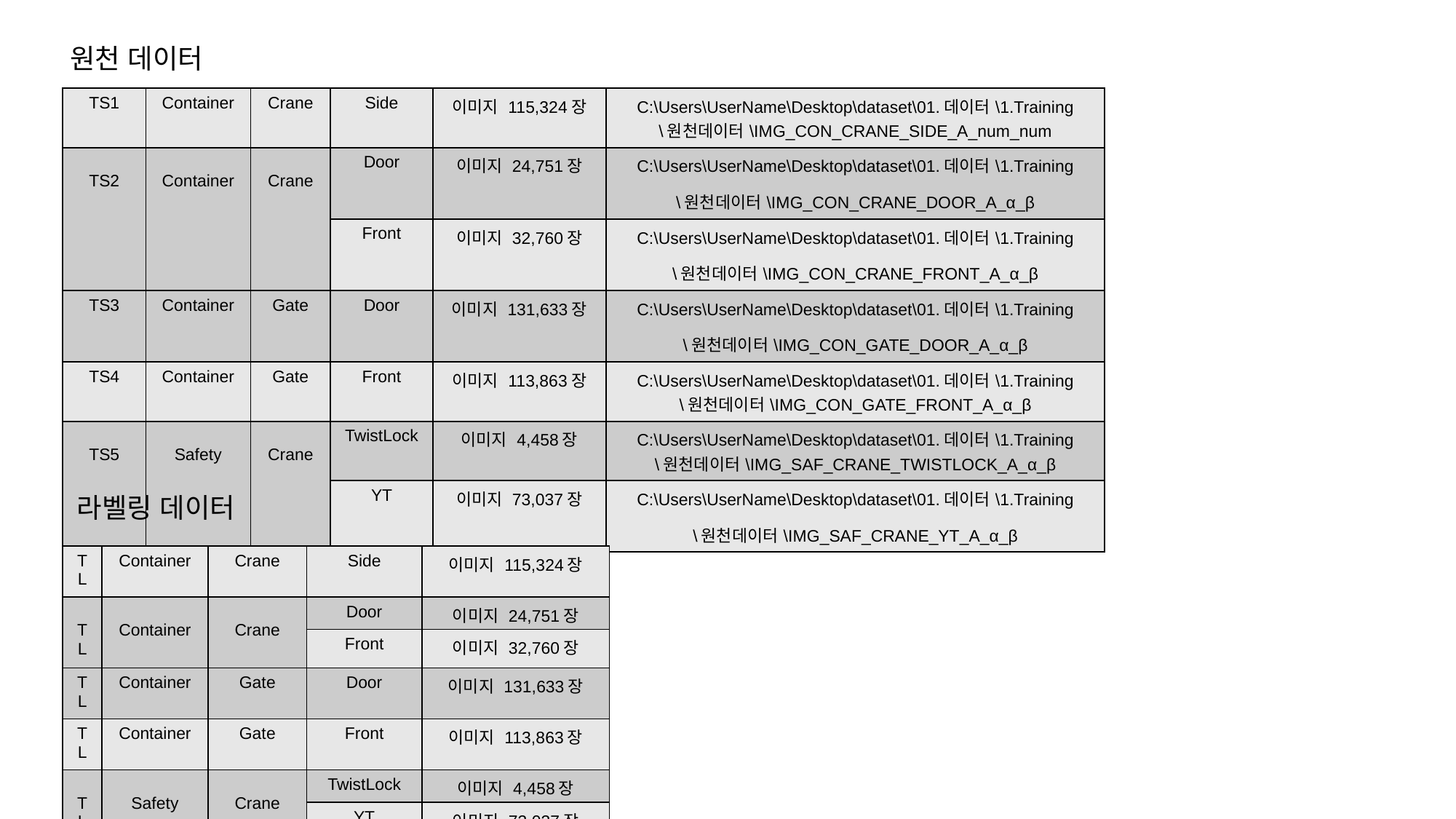

원천 데이터
| TS1 | Container | Crane | Side | 이미지 115,324장 | C:\Users\UserName\Desktop\dataset\01.데이터\1.Training \원천데이터\IMG\_CON\_CRANE\_SIDE\_A\_num\_num |
| --- | --- | --- | --- | --- | --- |
| TS2 | Container | Crane | Door | 이미지 24,751장 | C:\Users\UserName\Desktop\dataset\01.데이터\1.Training \원천데이터\IMG\_CON\_CRANE\_DOOR\_A\_α\_β |
| TS2 | Container | Crane | Front | 이미지 32,760장 | C:\Users\UserName\Desktop\dataset\01.데이터\1.Training \원천데이터\IMG\_CON\_CRANE\_FRONT\_A\_α\_β |
| TS3 | Container | Gate | Door | 이미지 131,633장 | C:\Users\UserName\Desktop\dataset\01.데이터\1.Training \원천데이터\IMG\_CON\_GATE\_DOOR\_A\_α\_β |
| TS4 | Container | Gate | Front | 이미지 113,863장 | C:\Users\UserName\Desktop\dataset\01.데이터\1.Training \원천데이터\IMG\_CON\_GATE\_FRONT\_A\_α\_β |
| TS5 | Safety | Crane | TwistLock | 이미지 4,458장 | C:\Users\UserName\Desktop\dataset\01.데이터\1.Training \원천데이터\IMG\_SAF\_CRANE\_TWISTLOCK\_A\_α\_β |
| TS5 | Safety | Crane | YT | 이미지 73,037장 | C:\Users\UserName\Desktop\dataset\01.데이터\1.Training \원천데이터\IMG\_SAF\_CRANE\_YT\_A\_α\_β |
라벨링 데이터
| TL | Container | Crane | Side | 이미지 115,324장 |
| --- | --- | --- | --- | --- |
| TL | Container | Crane | Door | 이미지 24,751장 |
| TS2 | Container | Crane | Front | 이미지 32,760장 |
| TL | Container | Gate | Door | 이미지 131,633장 |
| TL | Container | Gate | Front | 이미지 113,863장 |
| TL | Safety | Crane | TwistLock | 이미지 4,458장 |
| TS5 | Safety | Crane | YT | 이미지 73,037장 |